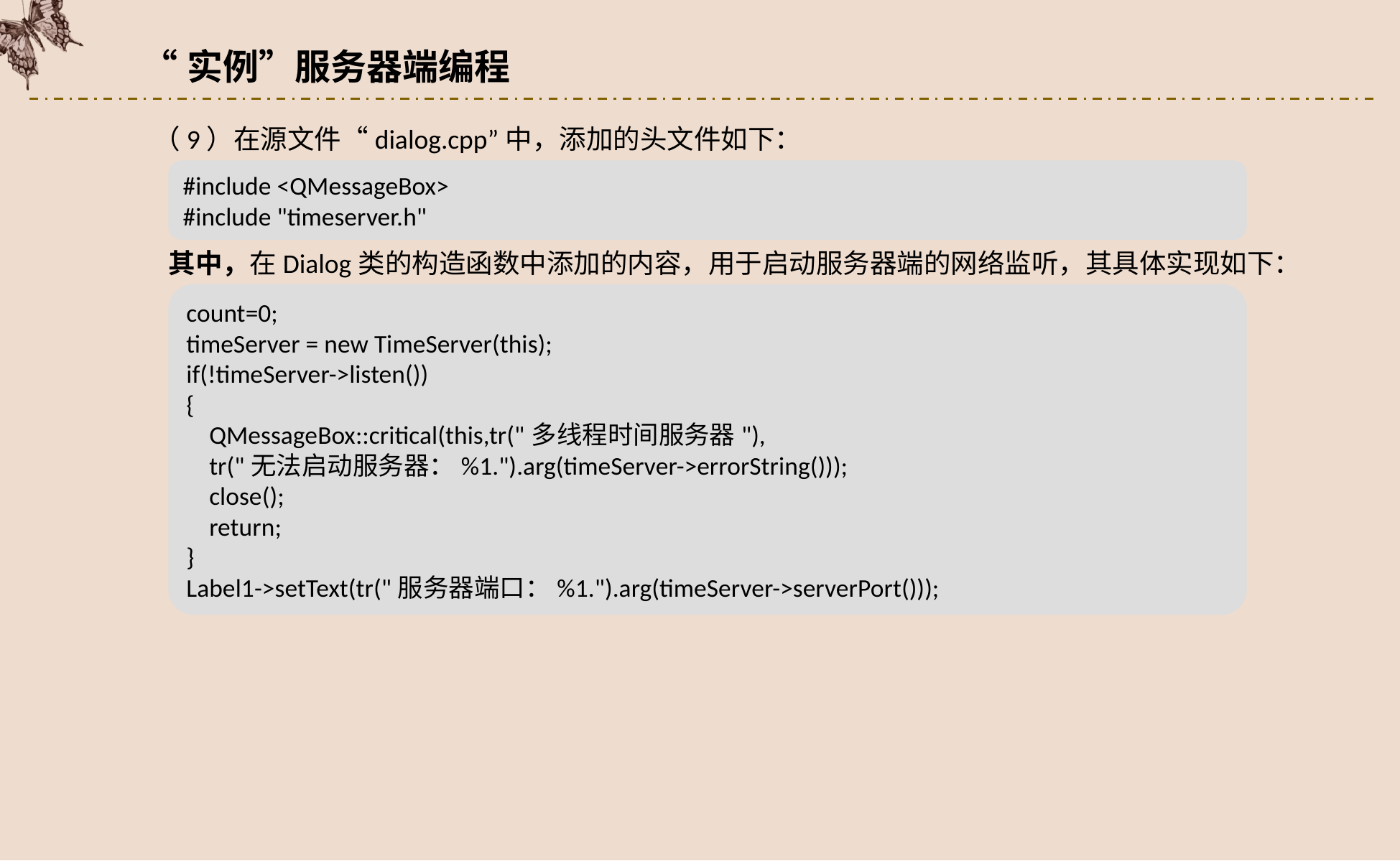

“实例”服务器端编程
（9）在源文件“dialog.cpp”中，添加的头文件如下：
#include <QMessageBox>
#include "timeserver.h"
其中，在Dialog类的构造函数中添加的内容，用于启动服务器端的网络监听，其具体实现如下：
count=0;
timeServer = new TimeServer(this);
if(!timeServer->listen())
{
    QMessageBox::critical(this,tr("多线程时间服务器"),
    tr("无法启动服务器：%1.").arg(timeServer->errorString()));
    close();
    return;
}
Label1->setText(tr("服务器端口：%1.").arg(timeServer->serverPort()));